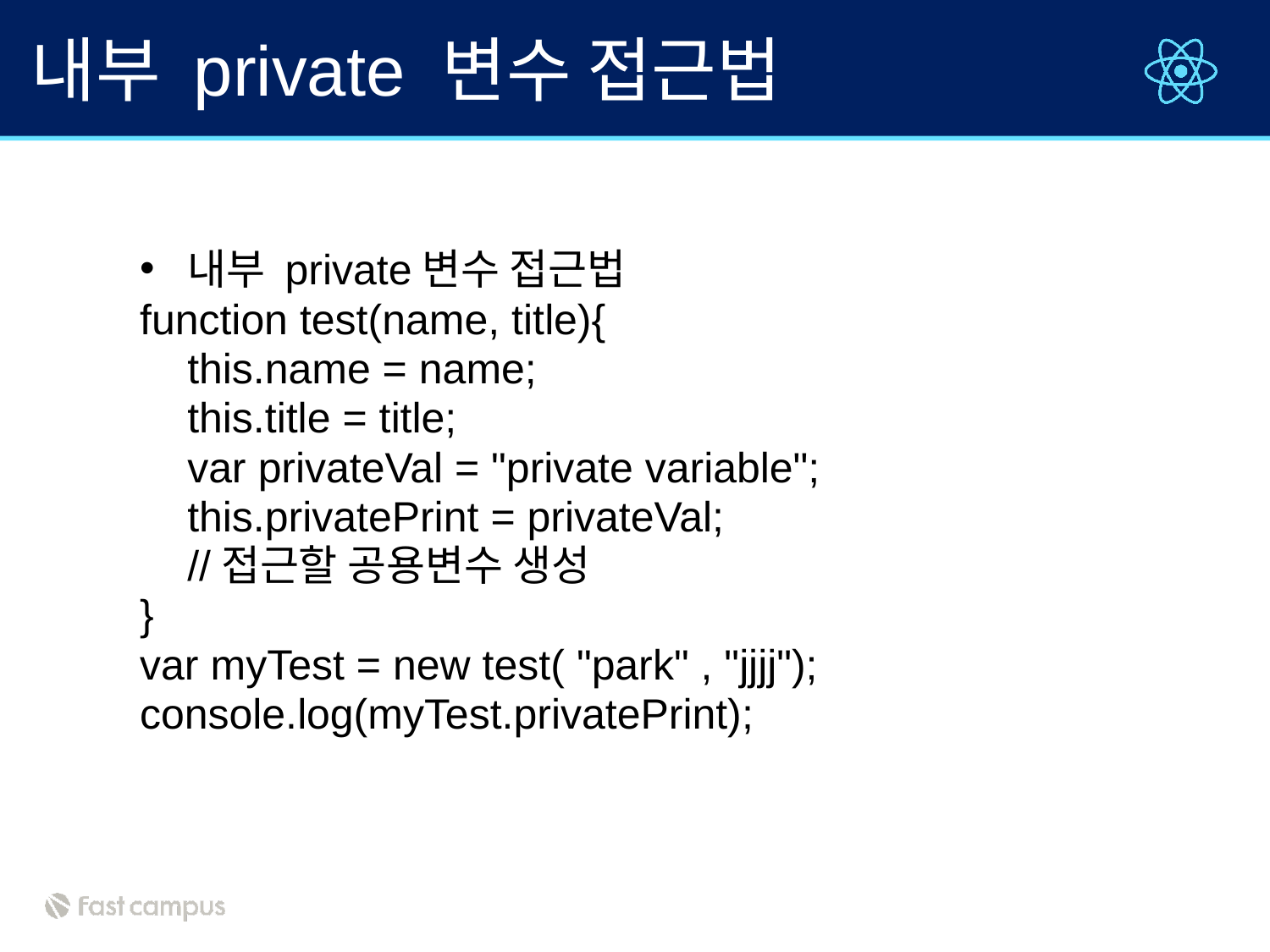

# 내부 private 변수 접근법
내부 private변수 접근법
function test(name, title){
    this.name = name;
    this.title = title;
    var privateVal = "private variable";
    this.privatePrint = privateVal;
    //접근할 공용변수 생성
}
var myTest = new test( "park" , "jjjj");
console.log(myTest.privatePrint);